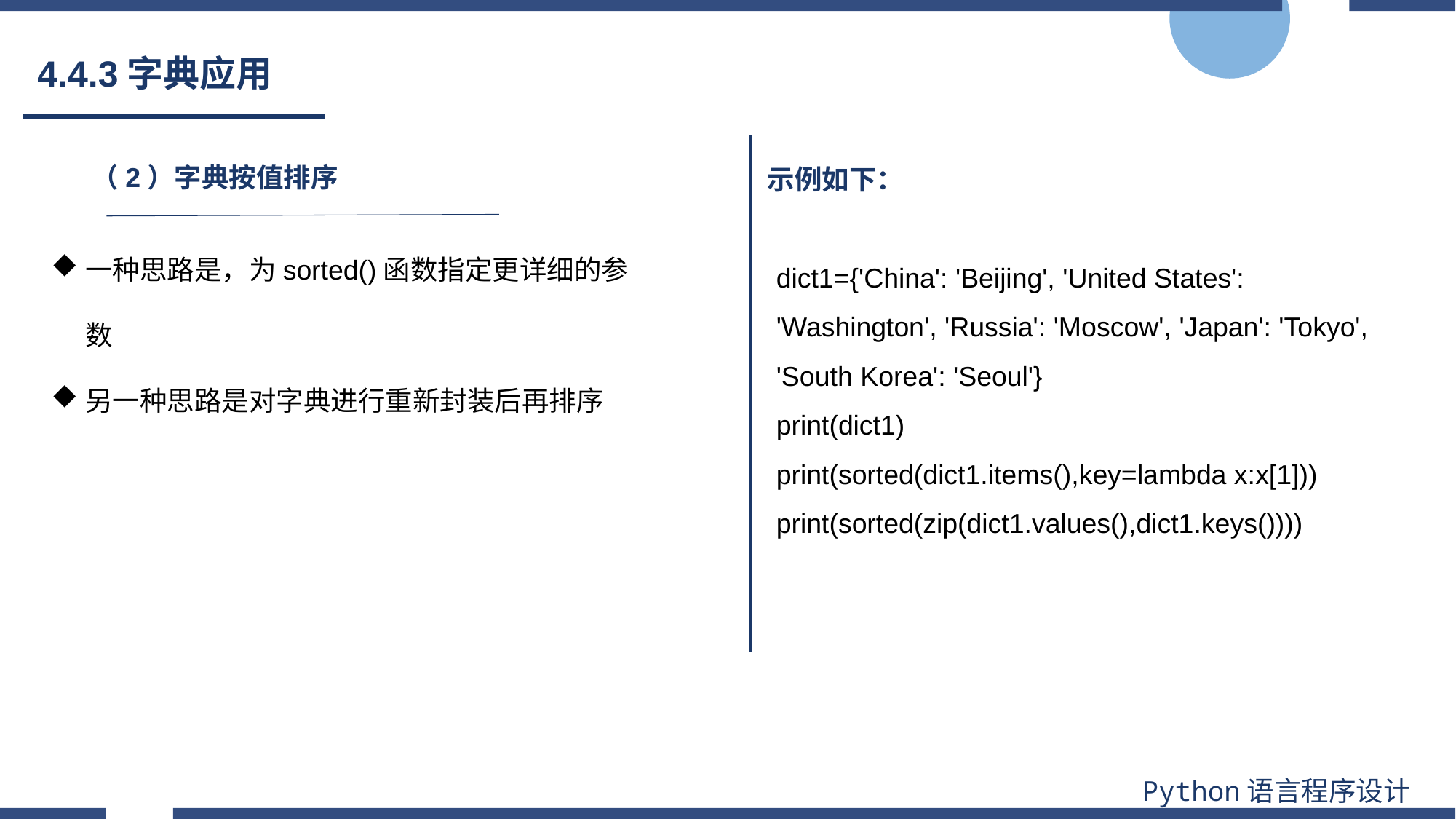

# 4.4.3字典应用
（2）字典按值排序
示例如下：
一种思路是，为sorted()函数指定更详细的参数
另一种思路是对字典进行重新封装后再排序
dict1={'China': 'Beijing', 'United States': 'Washington', 'Russia': 'Moscow', 'Japan': 'Tokyo', 'South Korea': 'Seoul'}
print(dict1)
print(sorted(dict1.items(),key=lambda x:x[1]))
print(sorted(zip(dict1.values(),dict1.keys())))